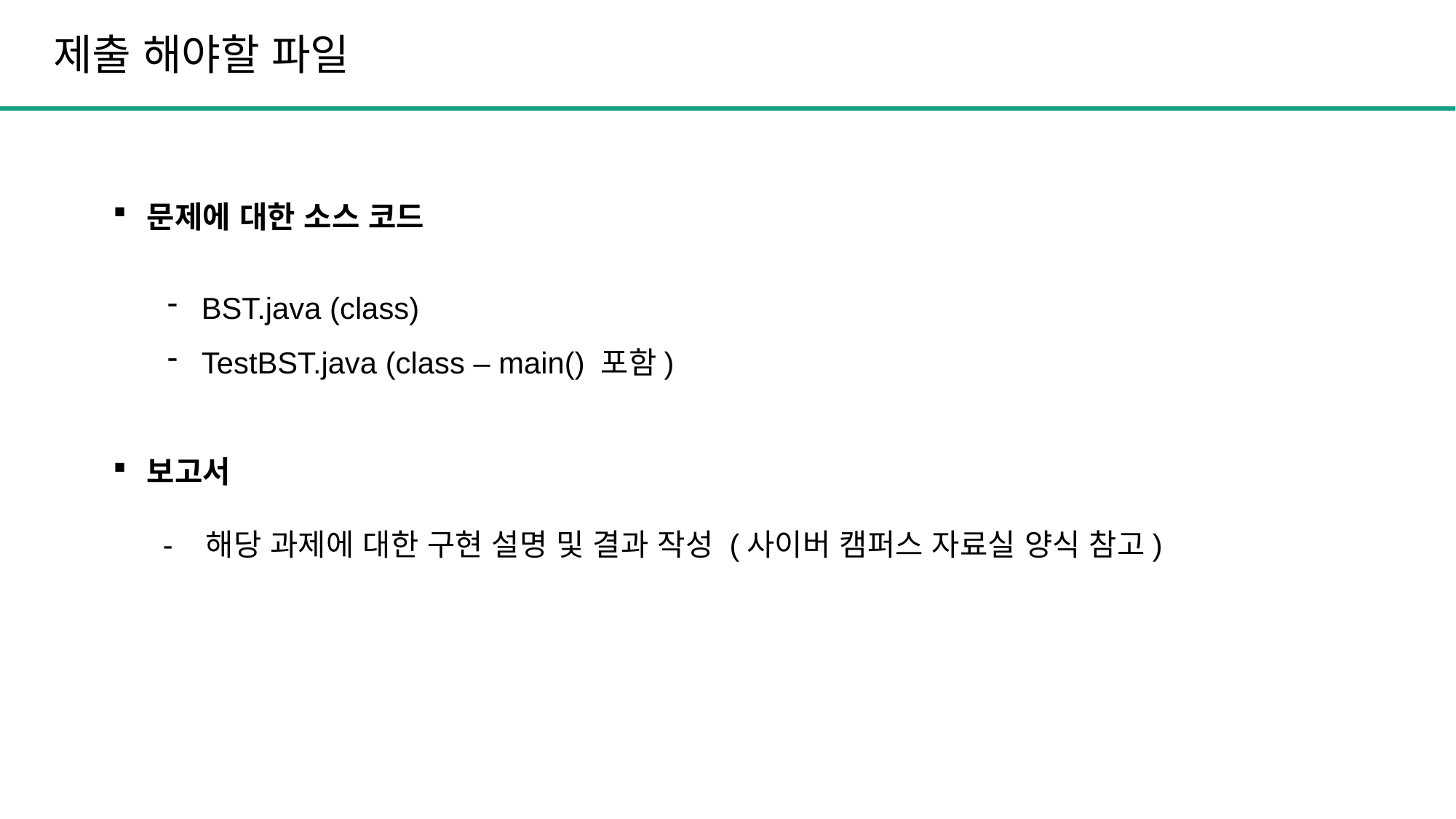

제출 해야할 파일
문제에 대한 소스 코드

BST.java (class)
TestBST.java (class – main() 포함)

보고서

      -   해당 과제에 대한 구현 설명 및 결과 작성 (사이버 캠퍼스 자료실 양식 참고)